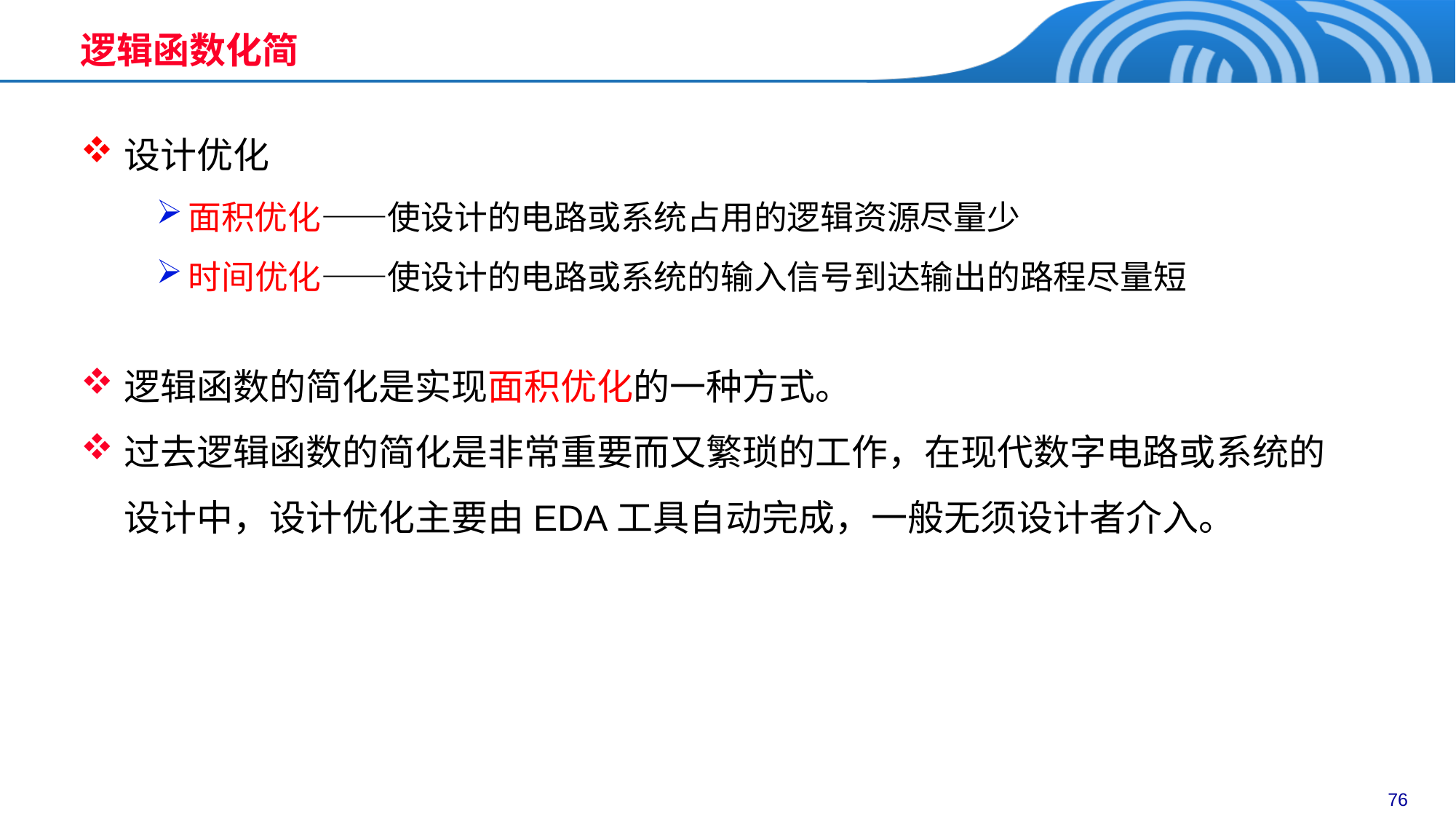

# 逻辑函数化简
设计优化
面积优化——使设计的电路或系统占用的逻辑资源尽量少
时间优化——使设计的电路或系统的输入信号到达输出的路程尽量短

逻辑函数的简化是实现面积优化的一种方式。
过去逻辑函数的简化是非常重要而又繁琐的工作，在现代数字电路或系统的设计中，设计优化主要由EDA工具自动完成，一般无须设计者介入。